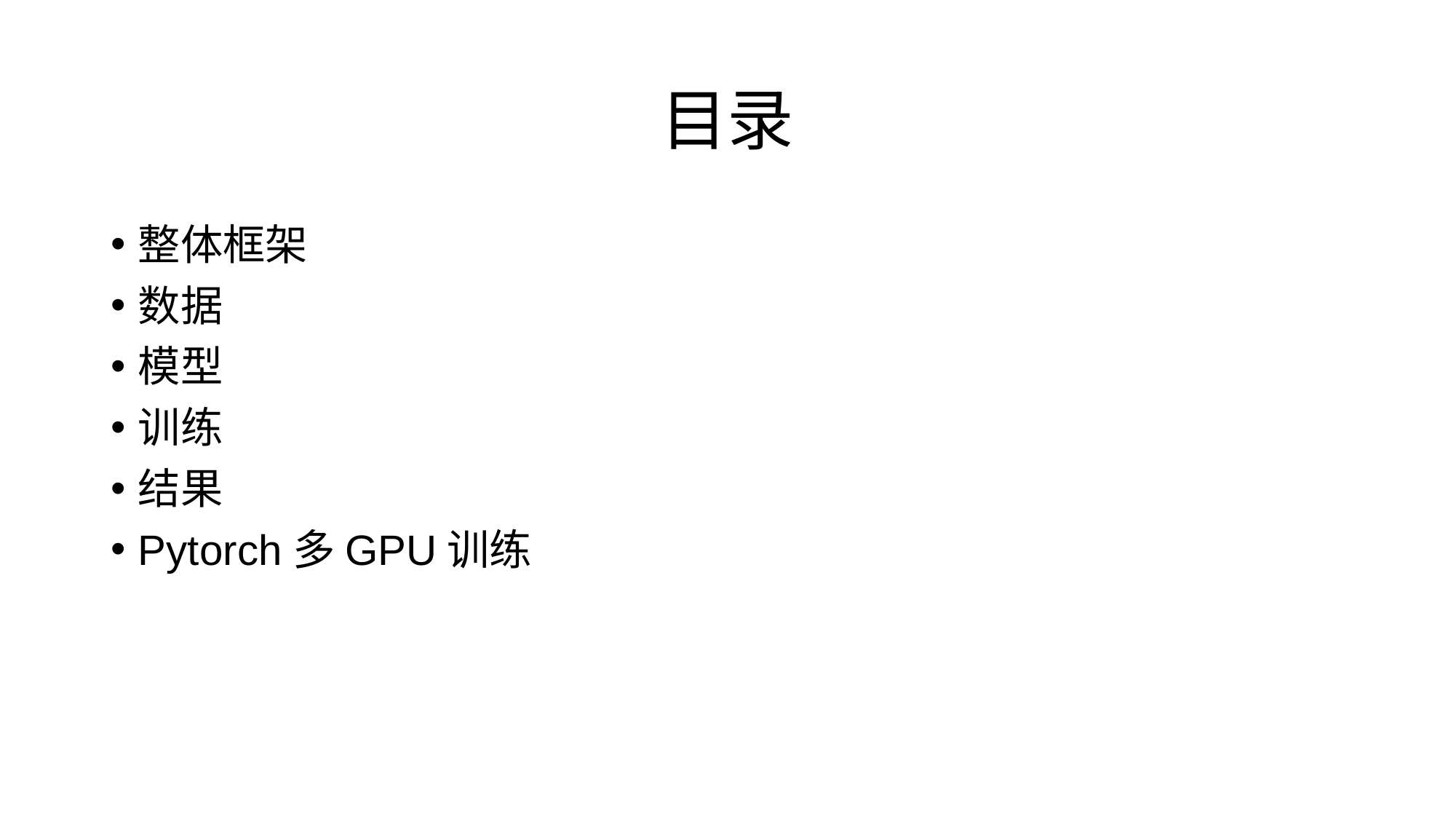

# 目录
整体框架
数据
模型
训练
结果
Pytorch多GPU训练